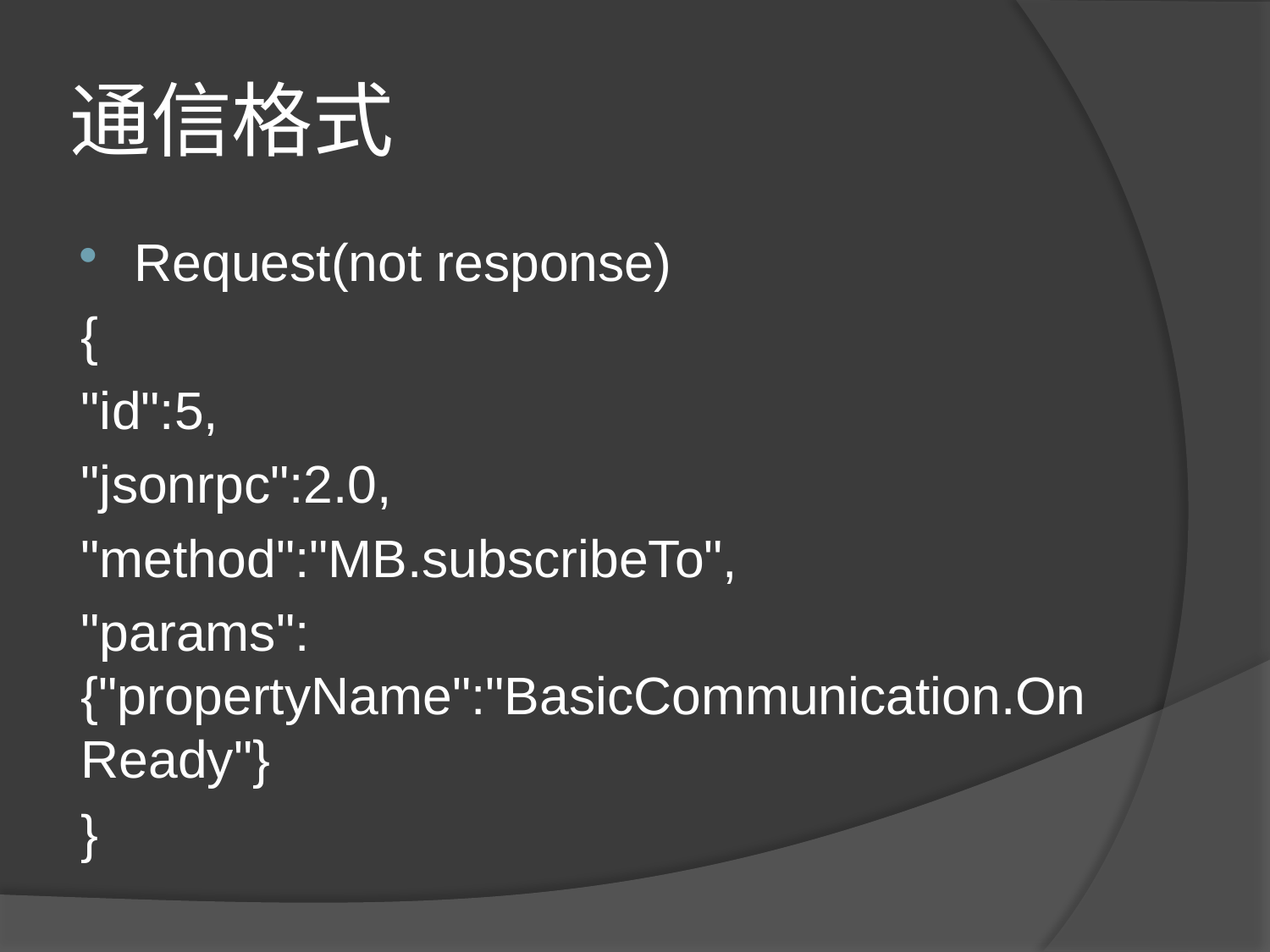

# 通信格式
Request(not response)
{
"id":5,
"jsonrpc":2.0,
"method":"MB.subscribeTo",
"params":{"propertyName":"BasicCommunication.OnReady"}
}